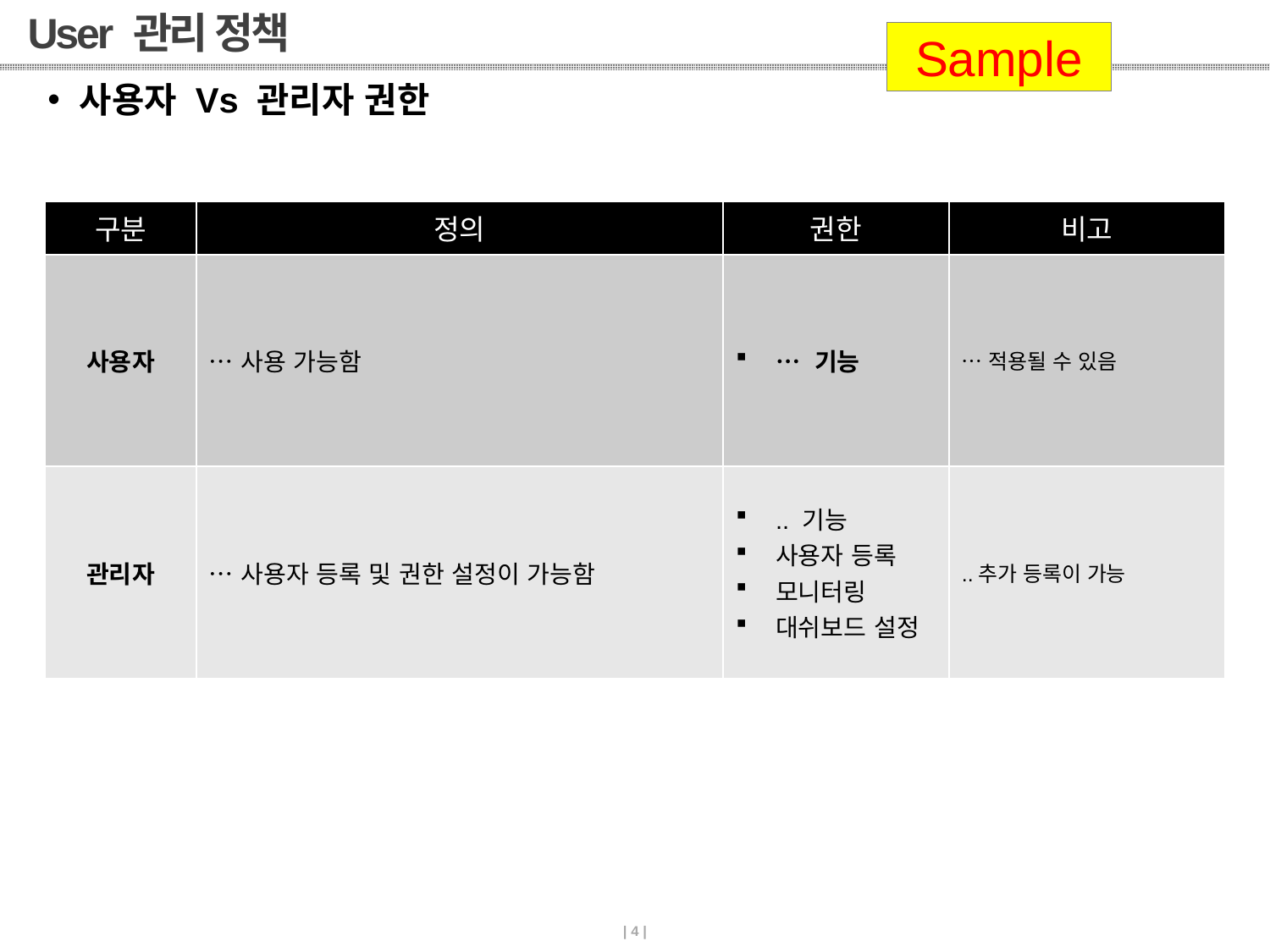

# User 관리 정책
Sample
사용자 Vs 관리자 권한
| 구분 | 정의 | 권한 | 비고 |
| --- | --- | --- | --- |
| 사용자 | …사용 가능함 | … 기능 | …적용될 수 있음 |
| 관리자 | …사용자 등록 및 권한 설정이 가능함 | .. 기능 사용자 등록 모니터링 대쉬보드 설정 | ..추가 등록이 가능 |
| 4 |